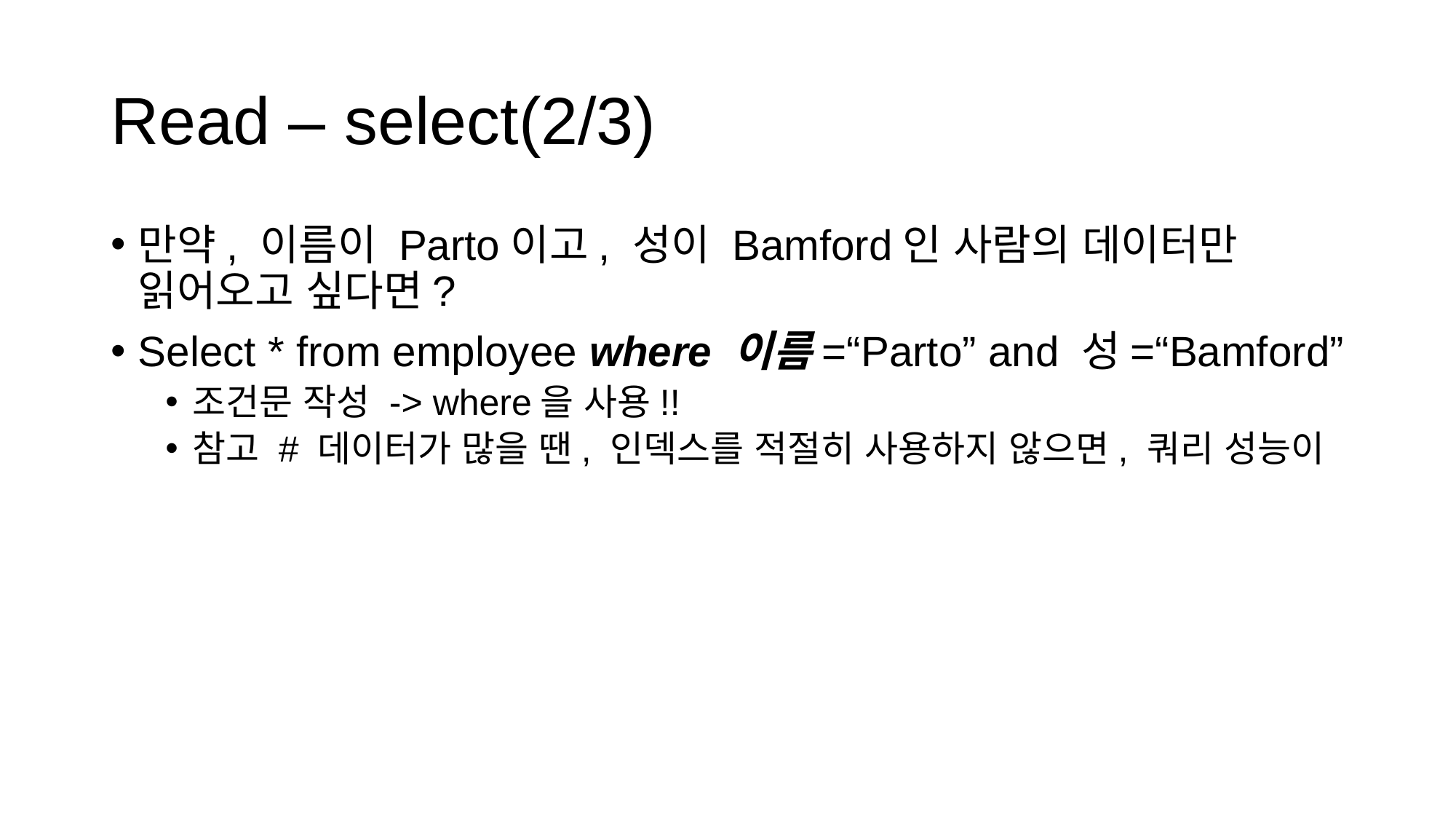

# Read – select(2/3)
만약, 이름이 Parto이고, 성이 Bamford인 사람의 데이터만 읽어오고 싶다면?
Select * from employee where 이름=“Parto” and 성=“Bamford”
조건문 작성 -> where을 사용!!
참고 # 데이터가 많을 땐, 인덱스를 적절히 사용하지 않으면, 쿼리 성능이